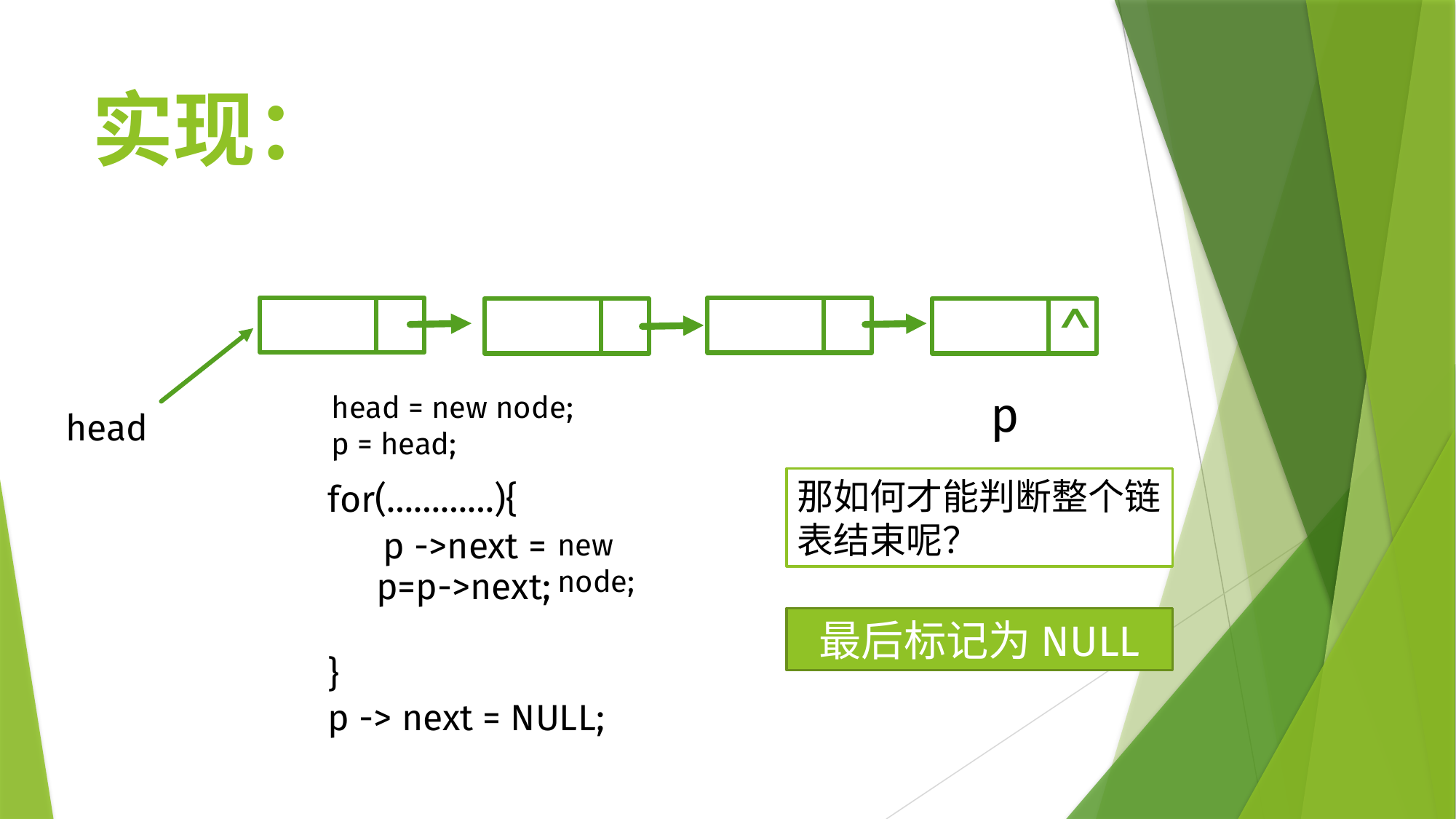

# 实现：
^

p
head = new node;
p = head;
head
那如何才能判断整个链表结束呢？
for(…………){

     p=p->next;

}
p -> next = NULL;
p ->next =
new node;
最后标记为NULL